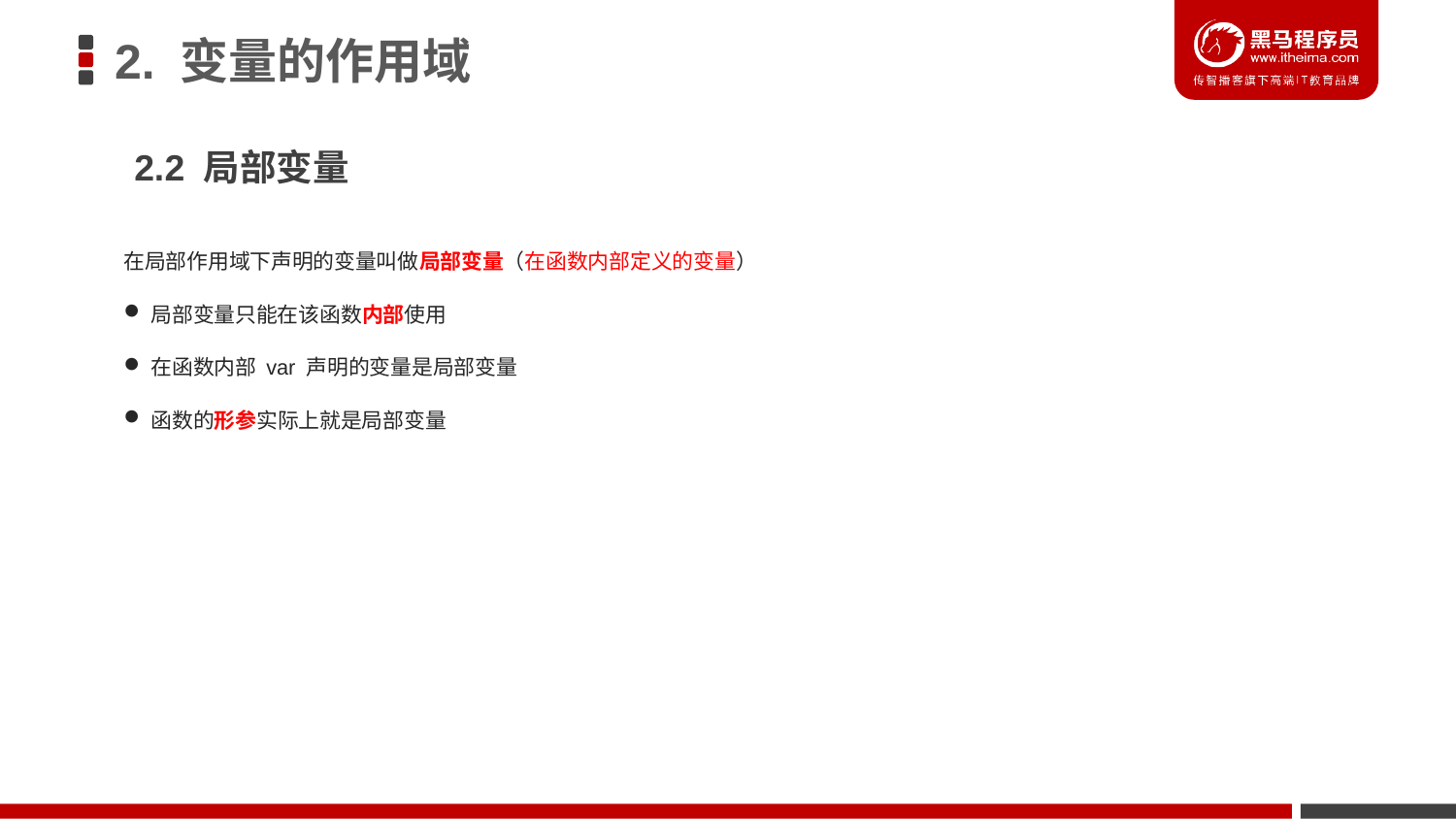

# 2. 变量的作用域
2.2 局部变量
在局部作用域下声明的变量叫做局部变量（在函数内部定义的变量）
局部变量只能在该函数内部使用
在函数内部 var 声明的变量是局部变量
函数的形参实际上就是局部变量